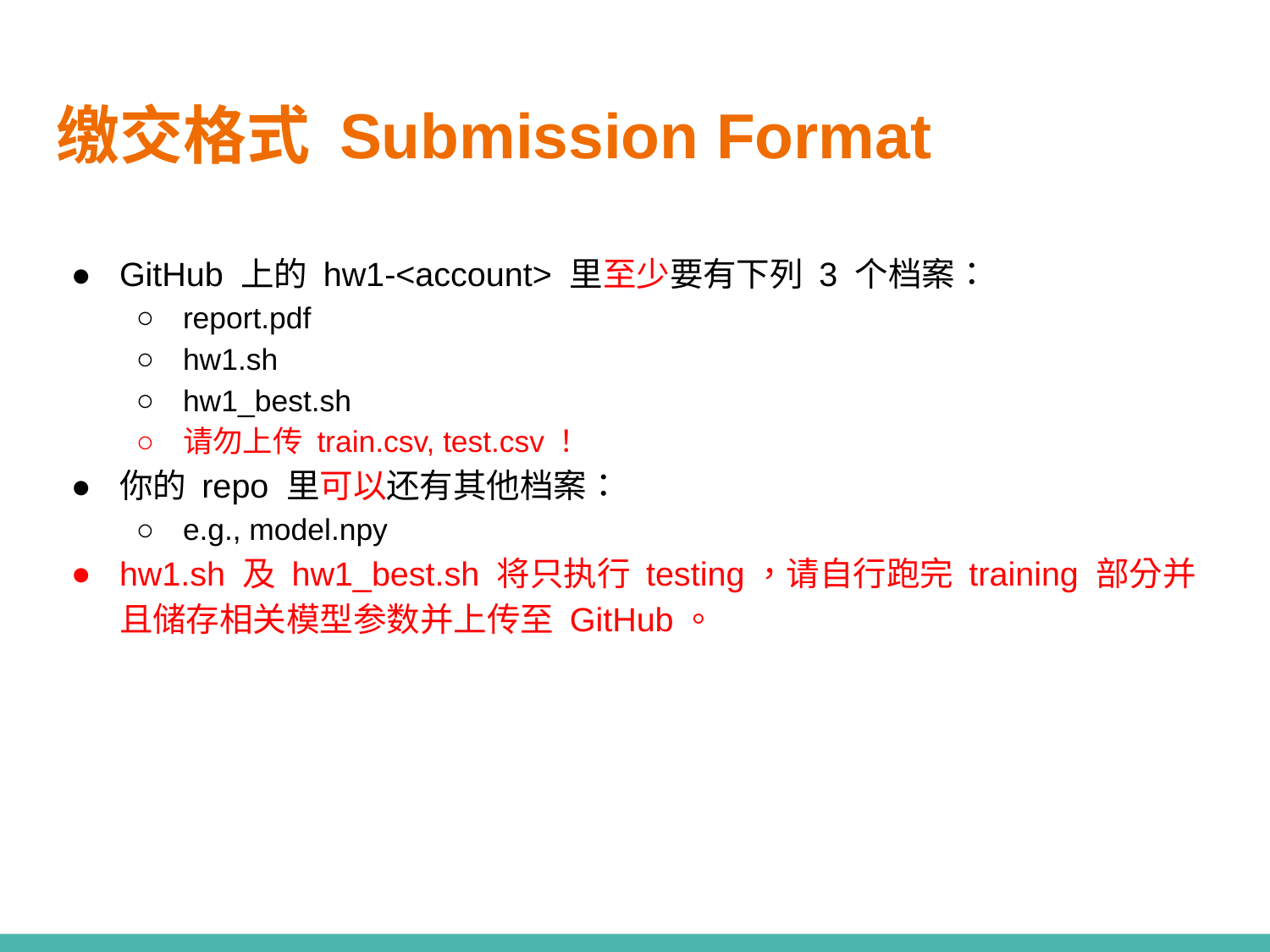

# 缴交格式 Submission Format
GitHub 上的 hw1-<account> 里至少要有下列 3 个档案：
report.pdf
hw1.sh
hw1_best.sh
请勿上传 train.csv, test.csv！
你的 repo 里可以还有其他档案：
e.g., model.npy
hw1.sh 及 hw1_best.sh 将只执行 testing，请自行跑完 training 部分并且储存相关模型参数并上传至 GitHub。